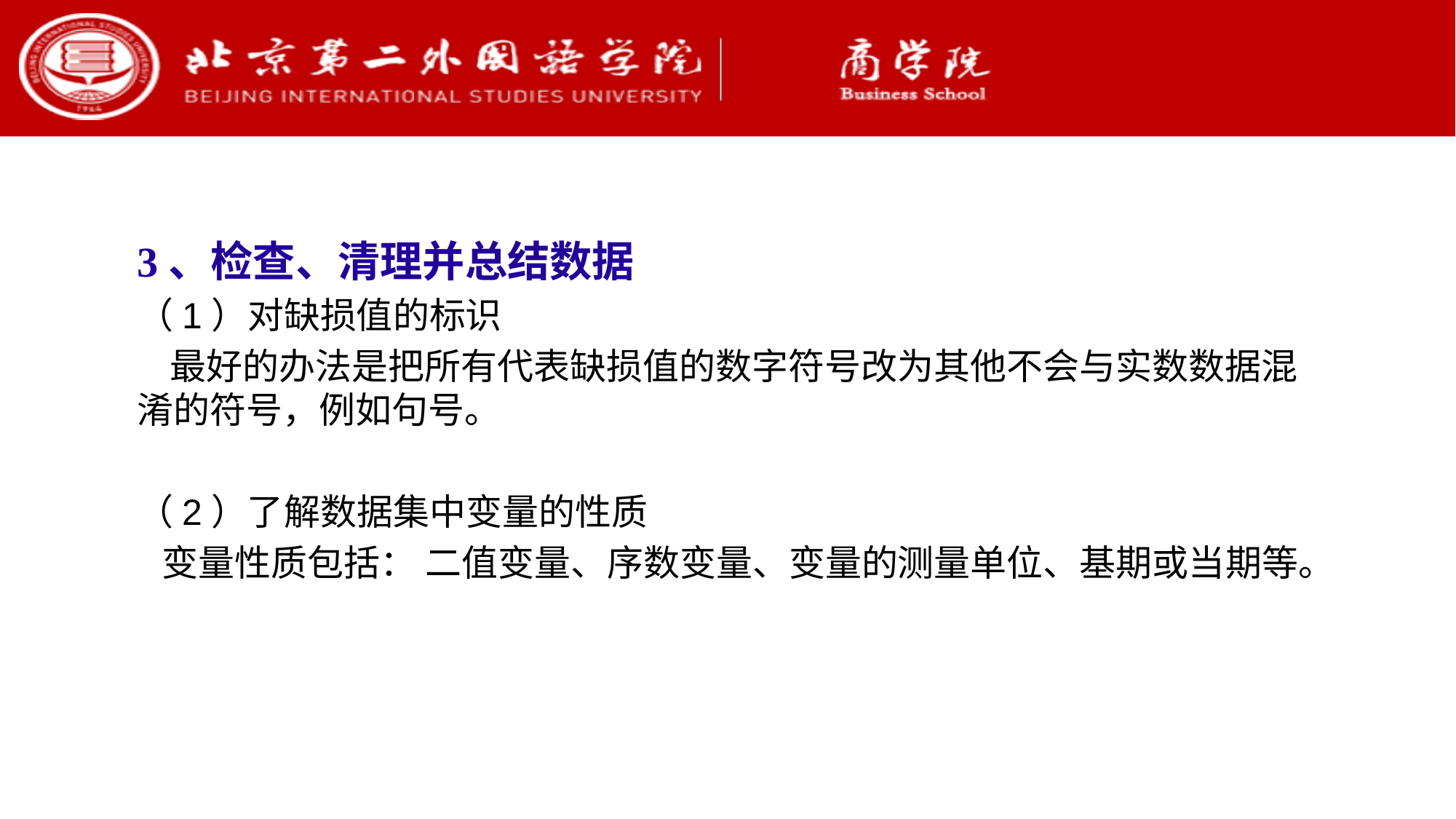

3、检查、清理并总结数据
（1）对缺损值的标识
   最好的办法是把所有代表缺损值的数字符号改为其他不会与实数数据混淆的符号，例如句号。

（2）了解数据集中变量的性质
  变量性质包括： 二值变量、序数变量、变量的测量单位、基期或当期等。